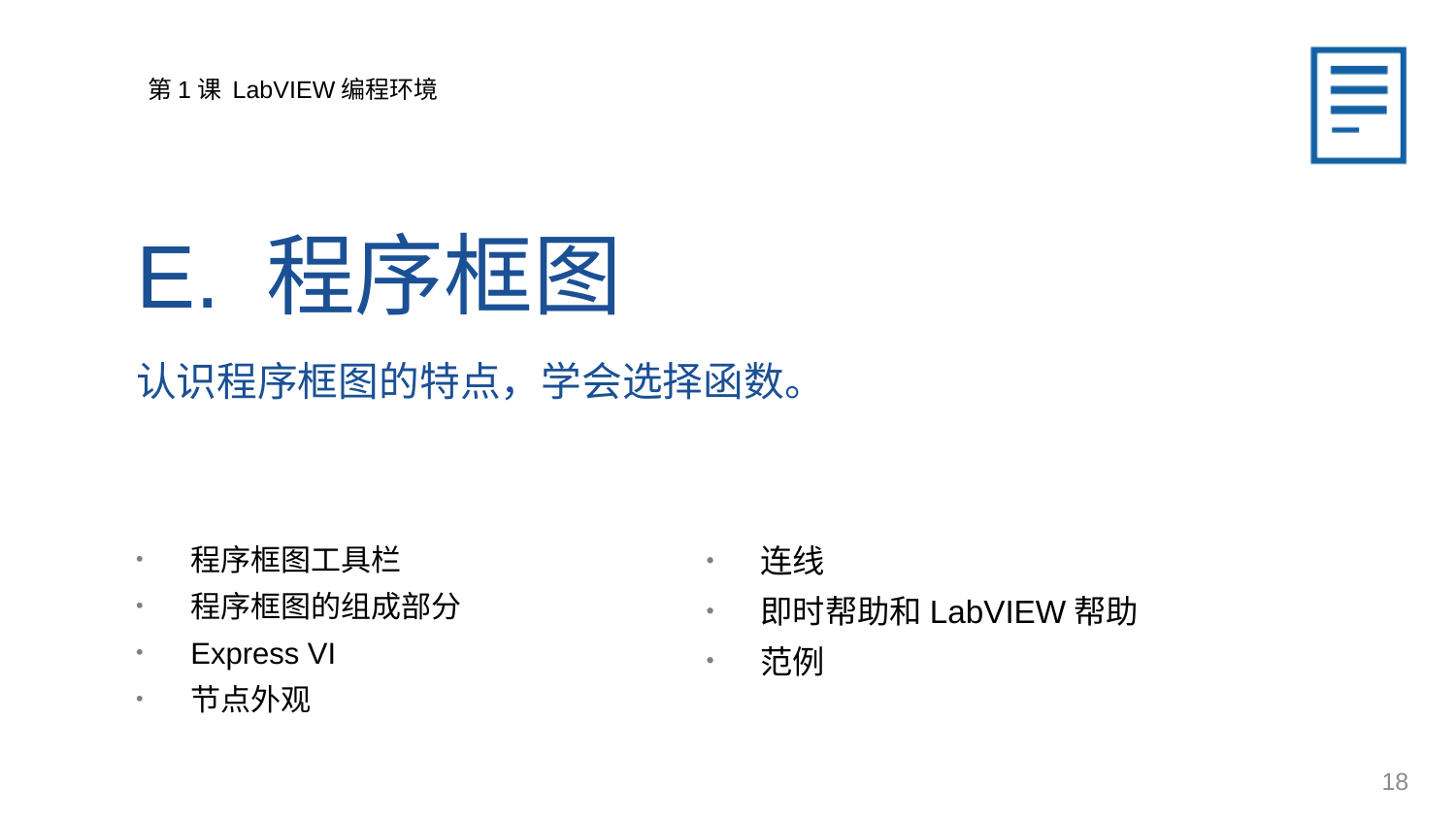

E. 程序框图
认识程序框图的特点，学会选择函数。

程序框图工具栏
程序框图的组成部分
Express VI
节点外观

连线
即时帮助和LabVIEW帮助
范例

18